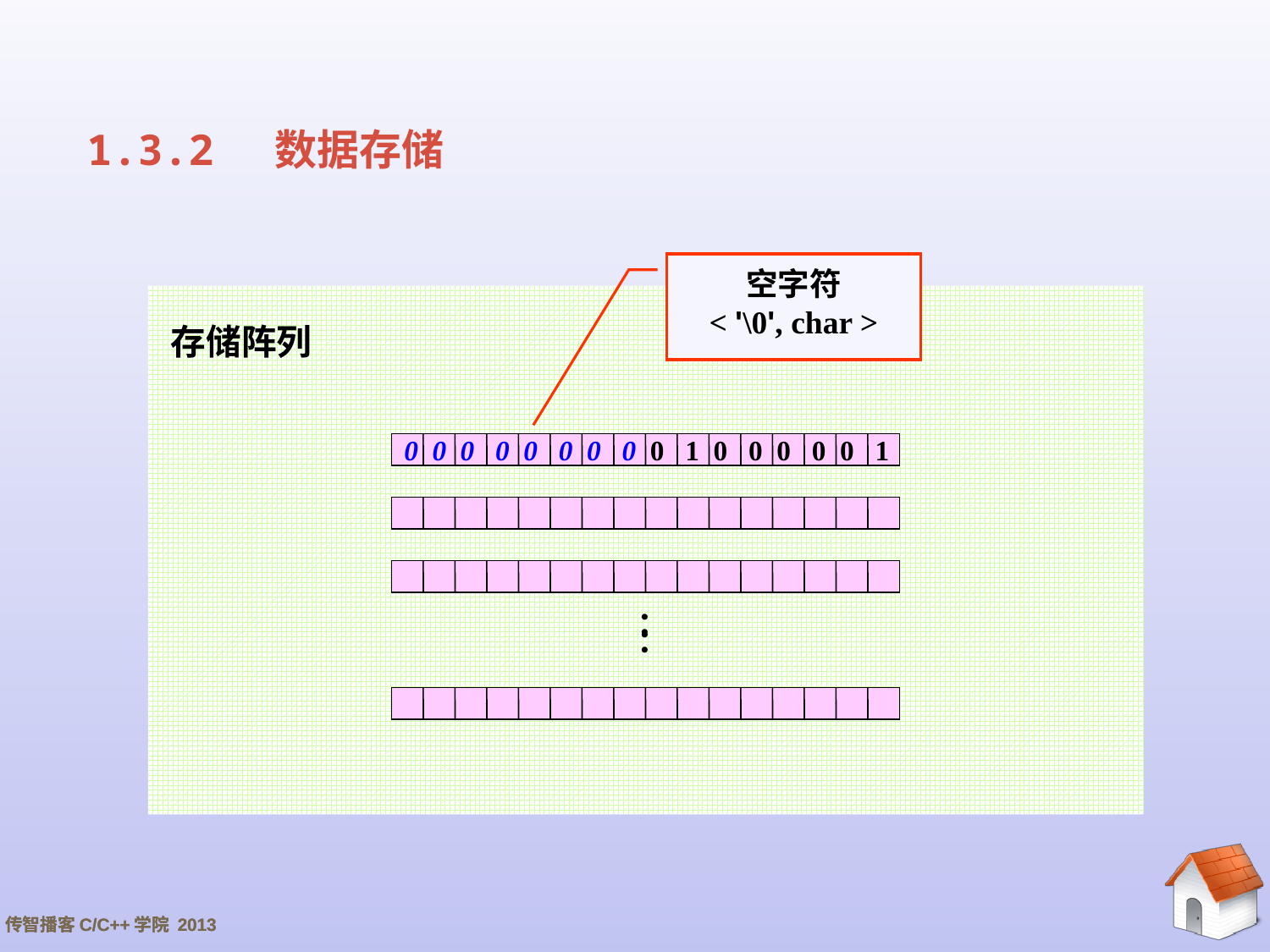

1.3.2  数据存储
空字符
< '\0', char >

存储阵列
0  0  0   0  0   0  0   0  0   1  0   0  0   0  0   1

：
：